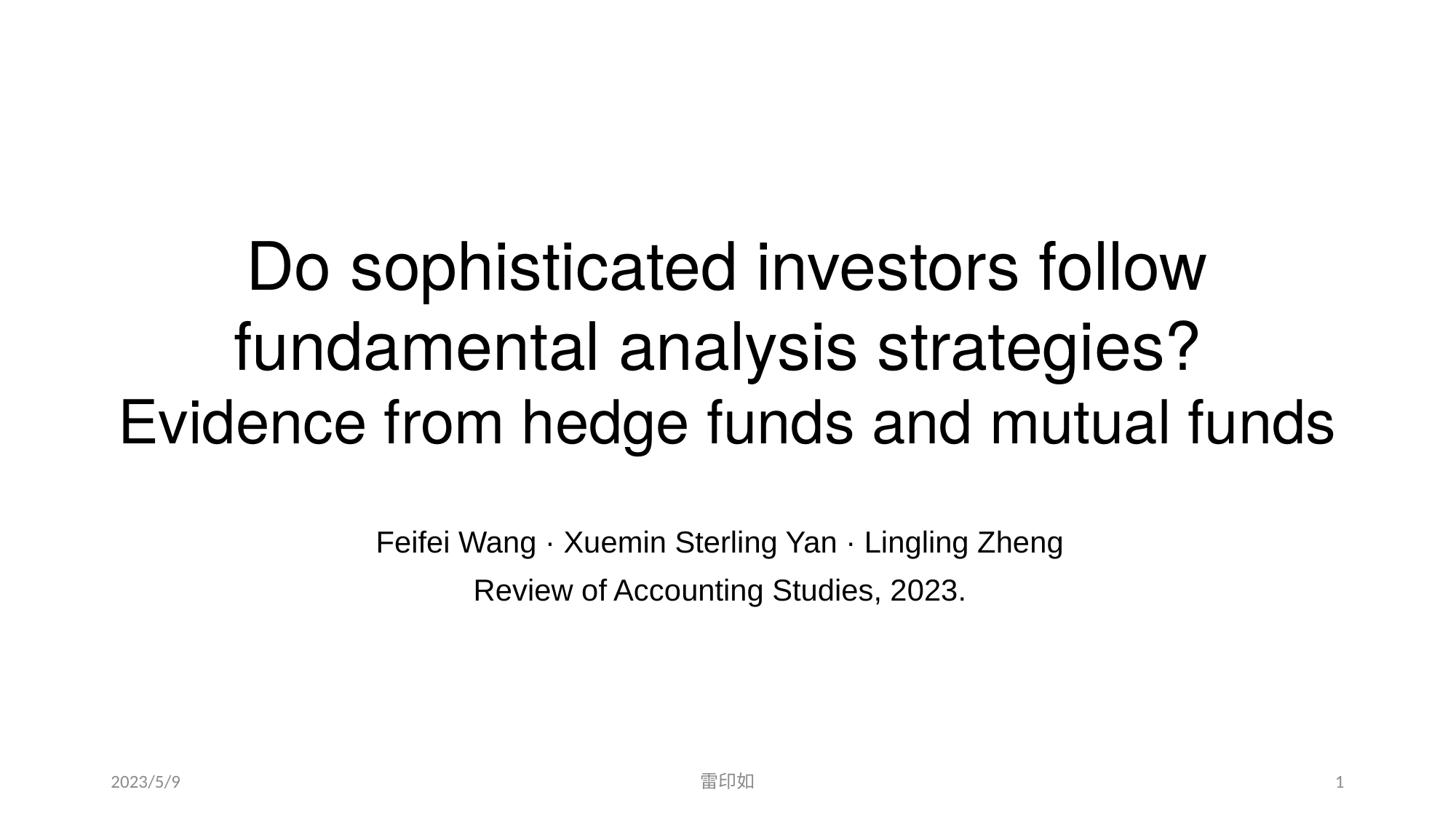

Do sophisticated investors follow fundamental analysis strategies?
Evidence from hedge funds and mutual funds
Feifei Wang · Xuemin Sterling Yan · Lingling Zheng
Review of Accounting Studies, 2023.
2023/5/9
雷印如
1